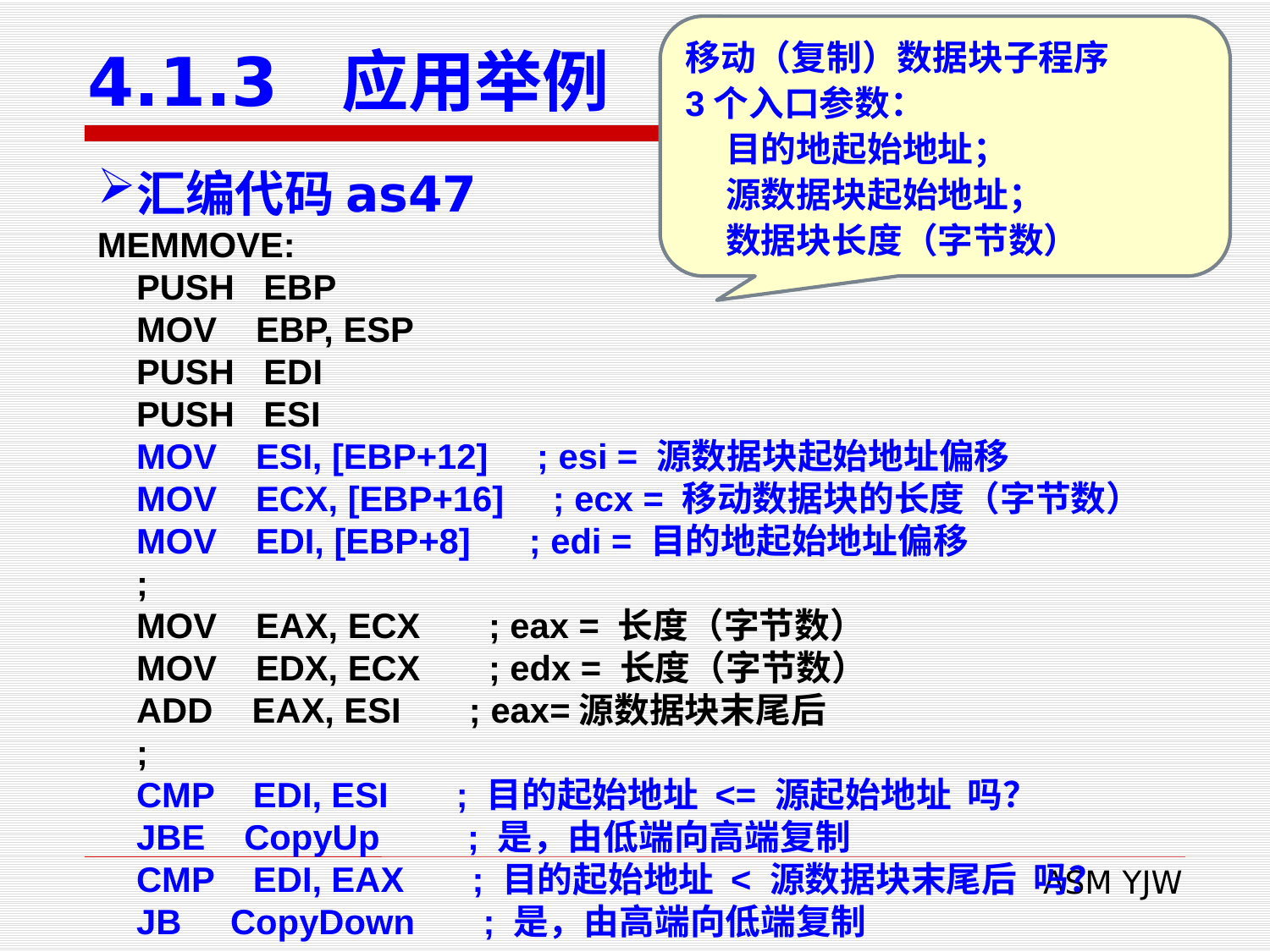

移动（复制）数据块子程序
3个入口参数：
    目的地起始地址；
    源数据块起始地址；
    数据块长度（字节数）
# 4.1.3  应用举例
汇编代码as47
MEMMOVE:
    PUSH   EBP
    MOV    EBP, ESP
    PUSH   EDI
    PUSH   ESI
    MOV    ESI, [EBP+12]     ; esi = 源数据块起始地址偏移
    MOV    ECX, [EBP+16]     ; ecx = 移动数据块的长度（字节数）
    MOV    EDI, [EBP+8]      ; edi = 目的地起始地址偏移
    ;
    MOV    EAX, ECX       ; eax = 长度（字节数）
    MOV    EDX, ECX       ; edx = 长度（字节数）
    ADD    EAX, ESI       ; eax=源数据块末尾后
    ;
    CMP    EDI, ESI       ; 目的起始地址 <= 源起始地址  吗？
    JBE    CopyUp         ; 是，由低端向高端复制
    CMP    EDI, EAX       ; 目的起始地址 < 源数据块末尾后  吗？
    JB     CopyDown       ; 是，由高端向低端复制